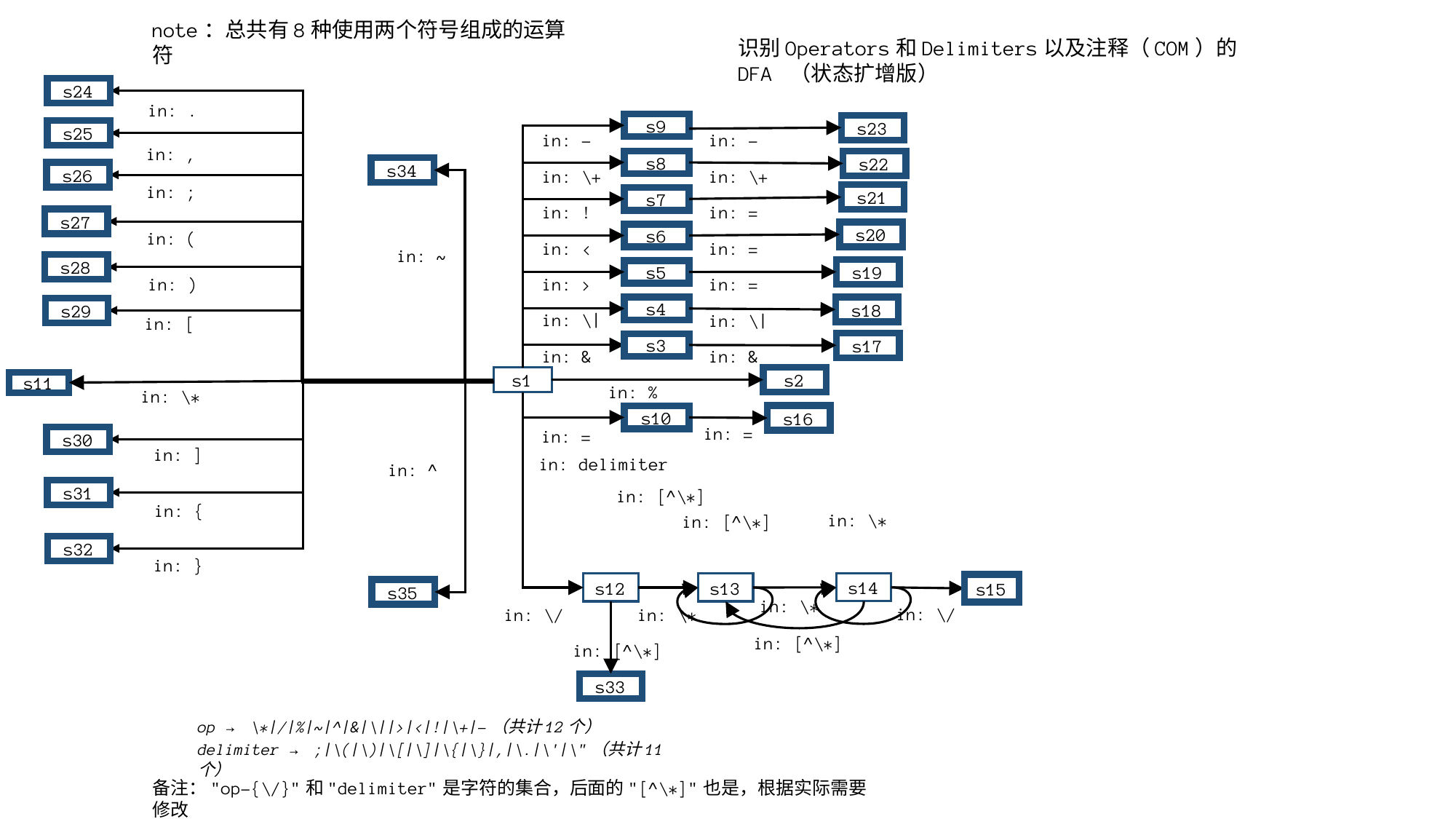

note：总共有8种使用两个符号组成的运算符
识别Operators和Delimiters以及注释（COM）的DFA （状态扩增版）
s24
in: .
s9
s23
s25
in: -
in: -
in: ,
s8
s22
s34
in: \+
in: \+
s26
in: ;
s21
s7
in: !
in: =
s27
in: (
s20
s6
in: <
in: =
in: ~
s28
s19
s5
in: >
in: =
in: )
s4
s18
s29
in: \|
in: \|
in: [
s17
s3
in: &
in: &
s2
s1
s11
in: %
in: \*
s16
s10
in: =
in: =
s30
in: ]
in: delimiter
in: ^
in: [^\*]
s31
in: {
in: \*
in: [^\*]
s32
in: }
s14
s12
s13
s15
s35
in: \*
in: \/
in: \/
in: \*
in: [^\*]
in: [^\*]
s33
op → \*|/|%|~|^|&|\||>|<|!|\+|-（共计12个）
delimiter → ;|\(|\)|\[|\]|\{|\}|,|\.|\'|\"（共计11个）
备注："op-{\/}"和"delimiter"是字符的集合，后面的"[^\*]"也是，根据实际需要修改